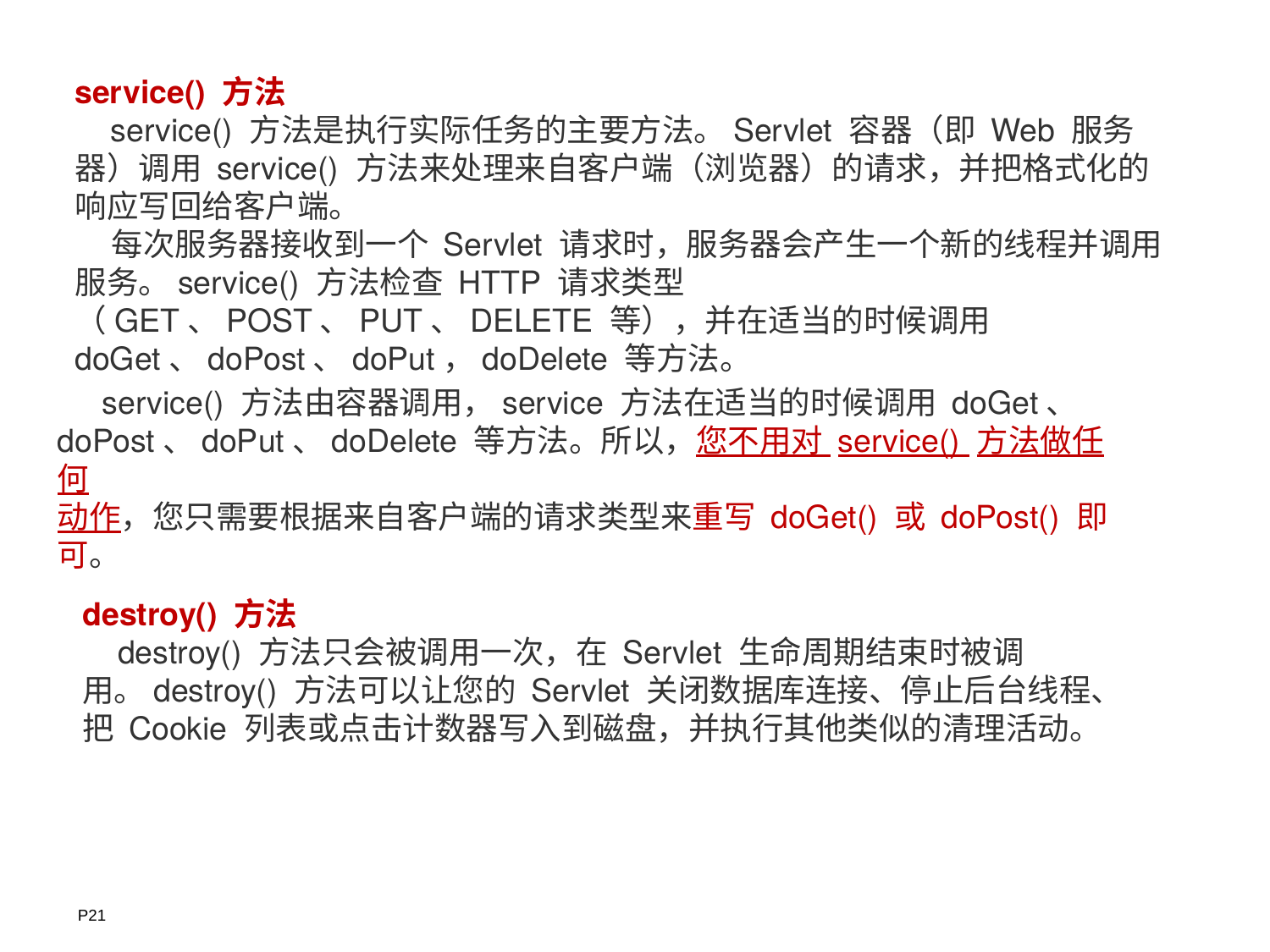

service() 方法
    service() 方法是执行实际任务的主要方法。Servlet 容器（即 Web 服务器）调用 service() 方法来处理来自客户端（浏览器）的请求，并把格式化的响应写回给客户端。
    每次服务器接收到一个 Servlet 请求时，服务器会产生一个新的线程并调用服务。service() 方法检查 HTTP 请求类型（GET、POST、PUT、DELETE 等），并在适当的时候调用 doGet、doPost、doPut，doDelete 等方法。
     service() 方法由容器调用，service 方法在适当的时候调用 doGet、
doPost、doPut、doDelete 等方法。所以，您不用对 service() 方法做任何
动作，您只需要根据来自客户端的请求类型来重写 doGet() 或 doPost() 即可。

destroy() 方法
    destroy() 方法只会被调用一次，在 Servlet 生命周期结束时被调用。destroy() 方法可以让您的 Servlet 关闭数据库连接、停止后台线程、把 Cookie 列表或点击计数器写入到磁盘，并执行其他类似的清理活动。
P21